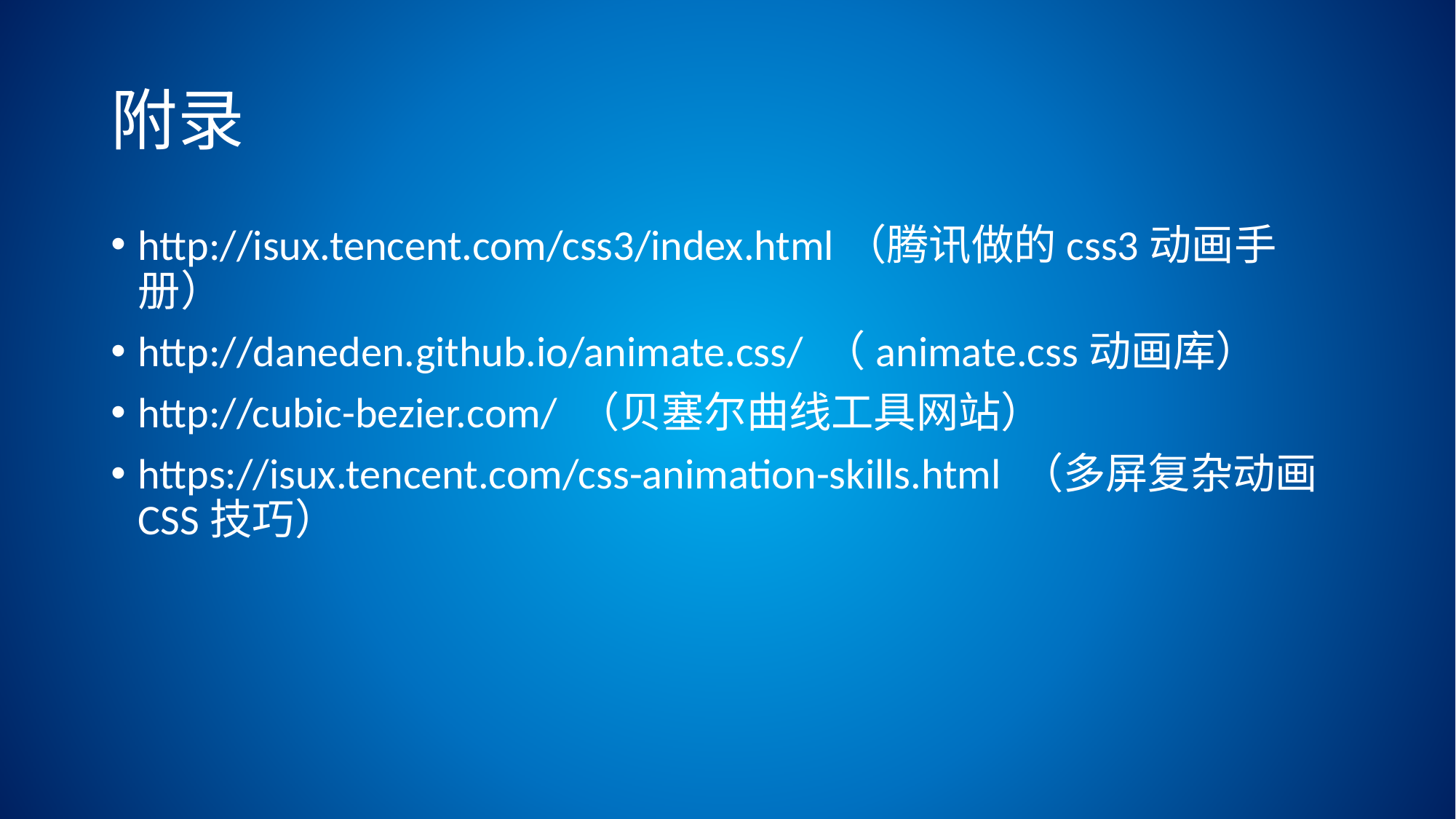

# 附录
http://isux.tencent.com/css3/index.html（腾讯做的css3动画手册）
http://daneden.github.io/animate.css/ （animate.css动画库）
http://cubic-bezier.com/ （贝塞尔曲线工具网站）
https://isux.tencent.com/css-animation-skills.html （多屏复杂动画CSS技巧）